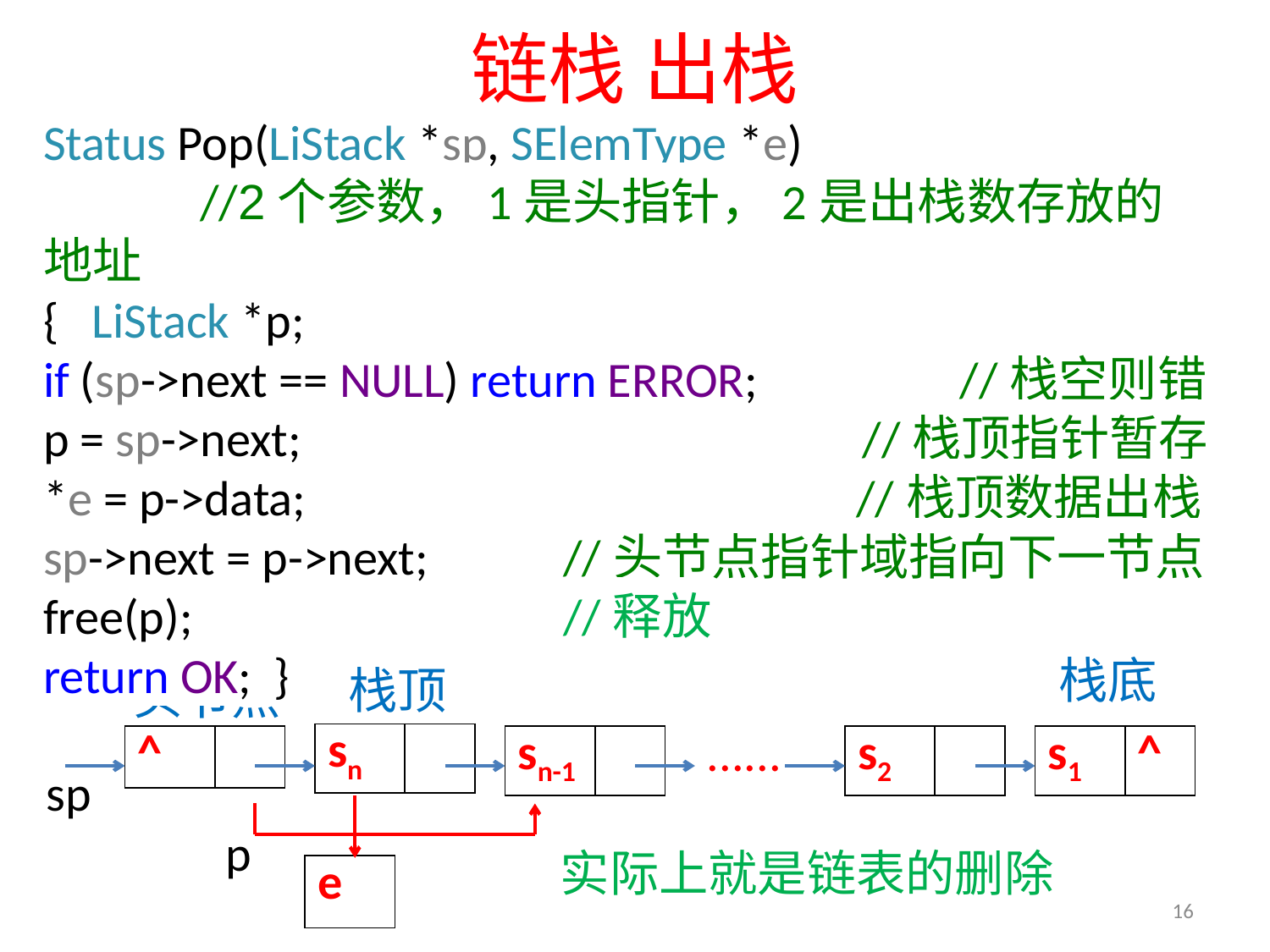

# 链栈 出栈
Status Pop(LiStack *sp, SElemType *e)
              //2个参数，1是头指针，2是出栈数存放的地址
{   LiStack *p;
if (sp->next == NULL) return ERROR;                  //栈空则错
p = sp->next;                                                  //栈顶指针暂存
*e = p->data;                                                 //栈顶数据出栈
sp->next = p->next;            //头节点指针域指向下一节点
free(p);                                 //释放
return OK;  }
栈底
栈顶
头节点
......
| sn |  |
| --- | --- |
| ^ |  |
| --- | --- |
| sn-1 |  |
| --- | --- |
| s2 |  |
| --- | --- |
| s1 | ^ |
| --- | --- |
sp
p
实际上就是链表的删除
| e |
| --- |
16